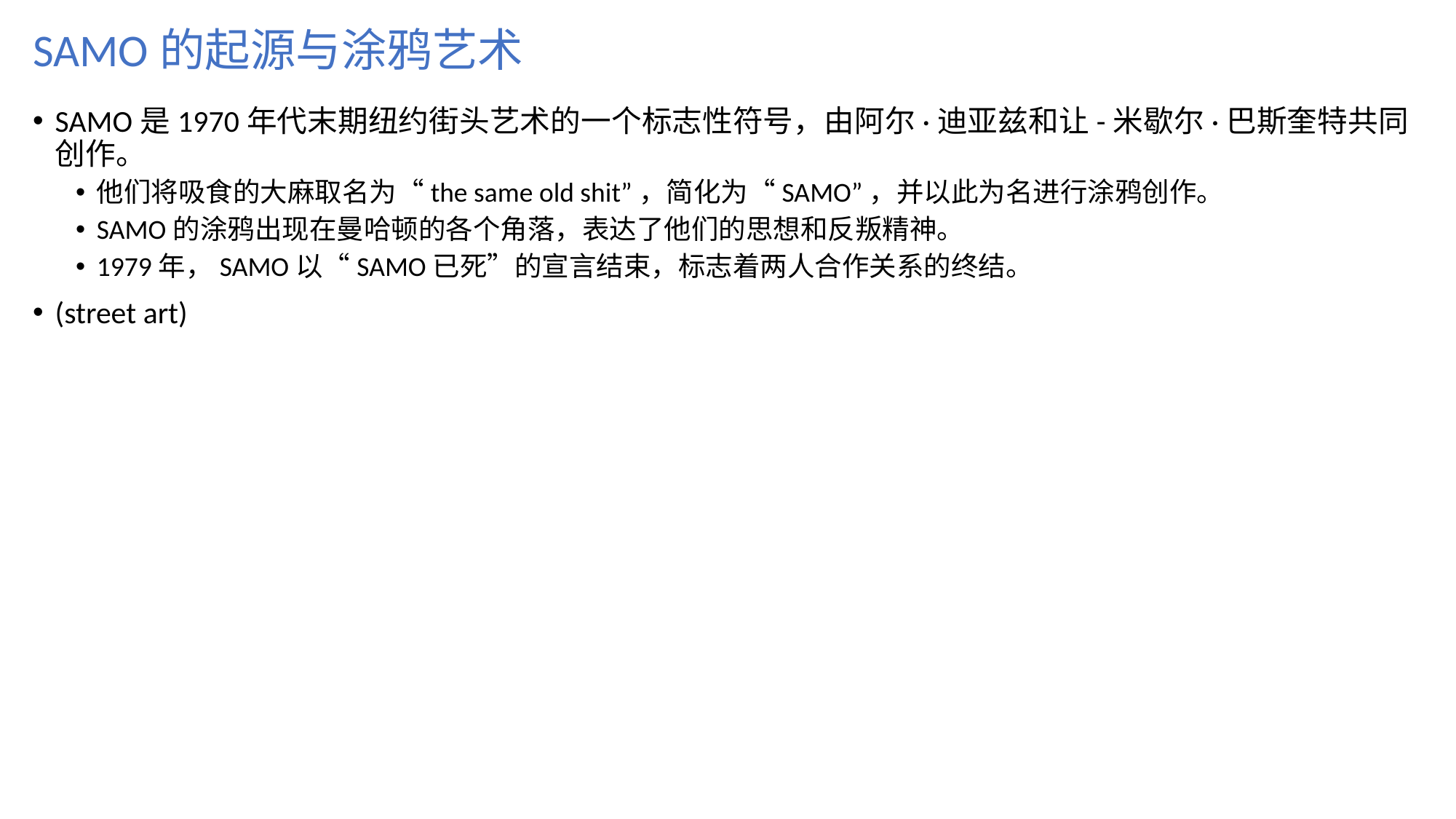

# SAMO的起源与涂鸦艺术
SAMO是1970年代末期纽约街头艺术的一个标志性符号，由阿尔·迪亚兹和让-米歇尔·巴斯奎特共同创作。
他们将吸食的大麻取名为“the same old shit”，简化为“SAMO”，并以此为名进行涂鸦创作。
SAMO的涂鸦出现在曼哈顿的各个角落，表达了他们的思想和反叛精神。
1979年，SAMO以“SAMO已死”的宣言结束，标志着两人合作关系的终结。
(street art)